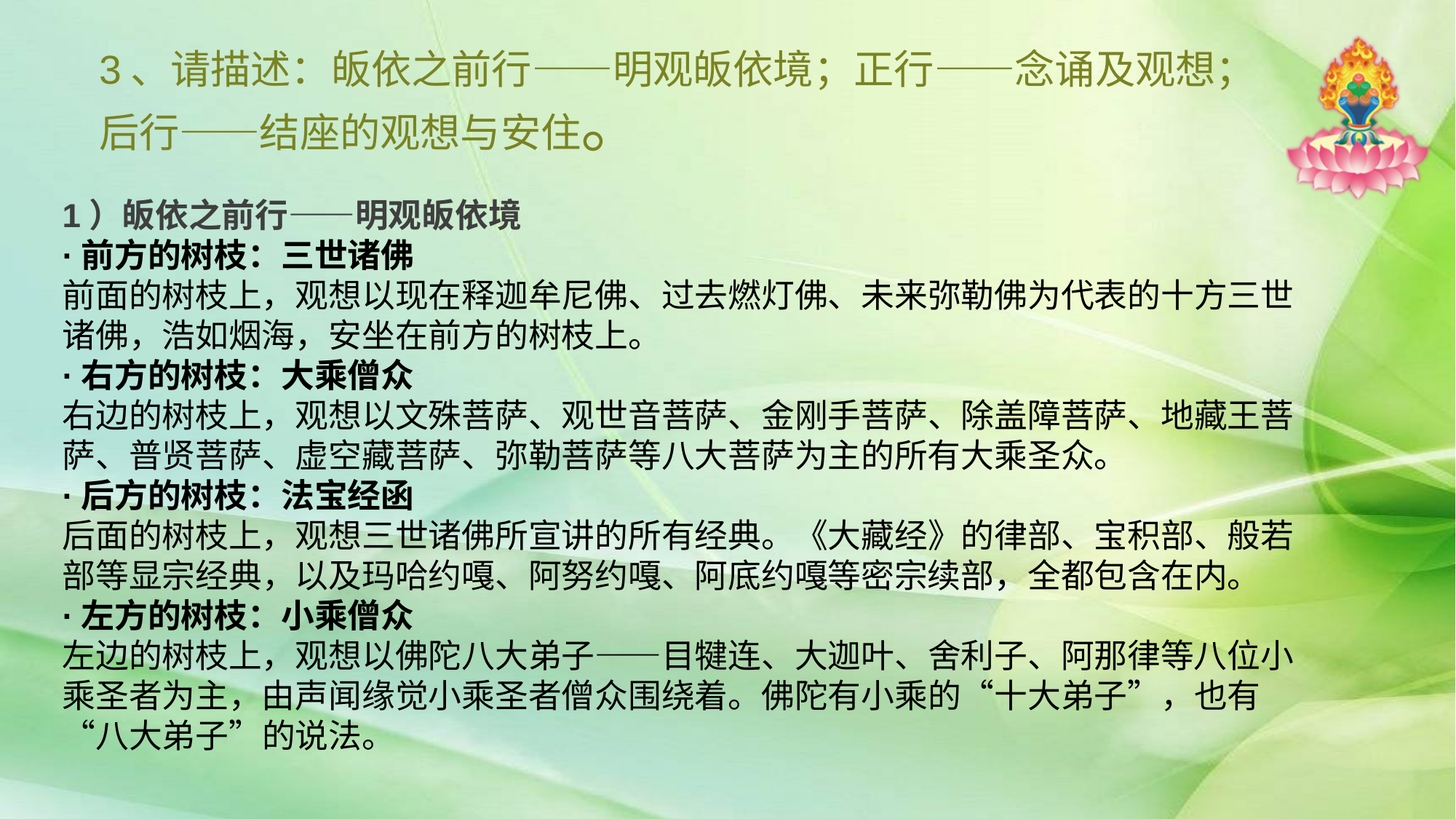

# 3、请描述：皈依之前行——明观皈依境；正行——念诵及观想；后行——结座的观想与安住。
1）皈依之前行——明观皈依境
·前方的树枝：三世诸佛
前面的树枝上，观想以现在释迦牟尼佛、过去燃灯佛、未来弥勒佛为代表的十方三世诸佛，浩如烟海，安坐在前方的树枝上。
·右方的树枝：大乘僧众
右边的树枝上，观想以文殊菩萨、观世音菩萨、金刚手菩萨、除盖障菩萨、地藏王菩萨、普贤菩萨、虚空藏菩萨、弥勒菩萨等八大菩萨为主的所有大乘圣众。
·后方的树枝：法宝经函
后面的树枝上，观想三世诸佛所宣讲的所有经典。《大藏经》的律部、宝积部、般若部等显宗经典，以及玛哈约嘎、阿努约嘎、阿底约嘎等密宗续部，全都包含在内。
·左方的树枝：小乘僧众
左边的树枝上，观想以佛陀八大弟子——目犍连、大迦叶、舍利子、阿那律等八位小乘圣者为主，由声闻缘觉小乘圣者僧众围绕着。佛陀有小乘的“十大弟子”，也有“八大弟子”的说法。